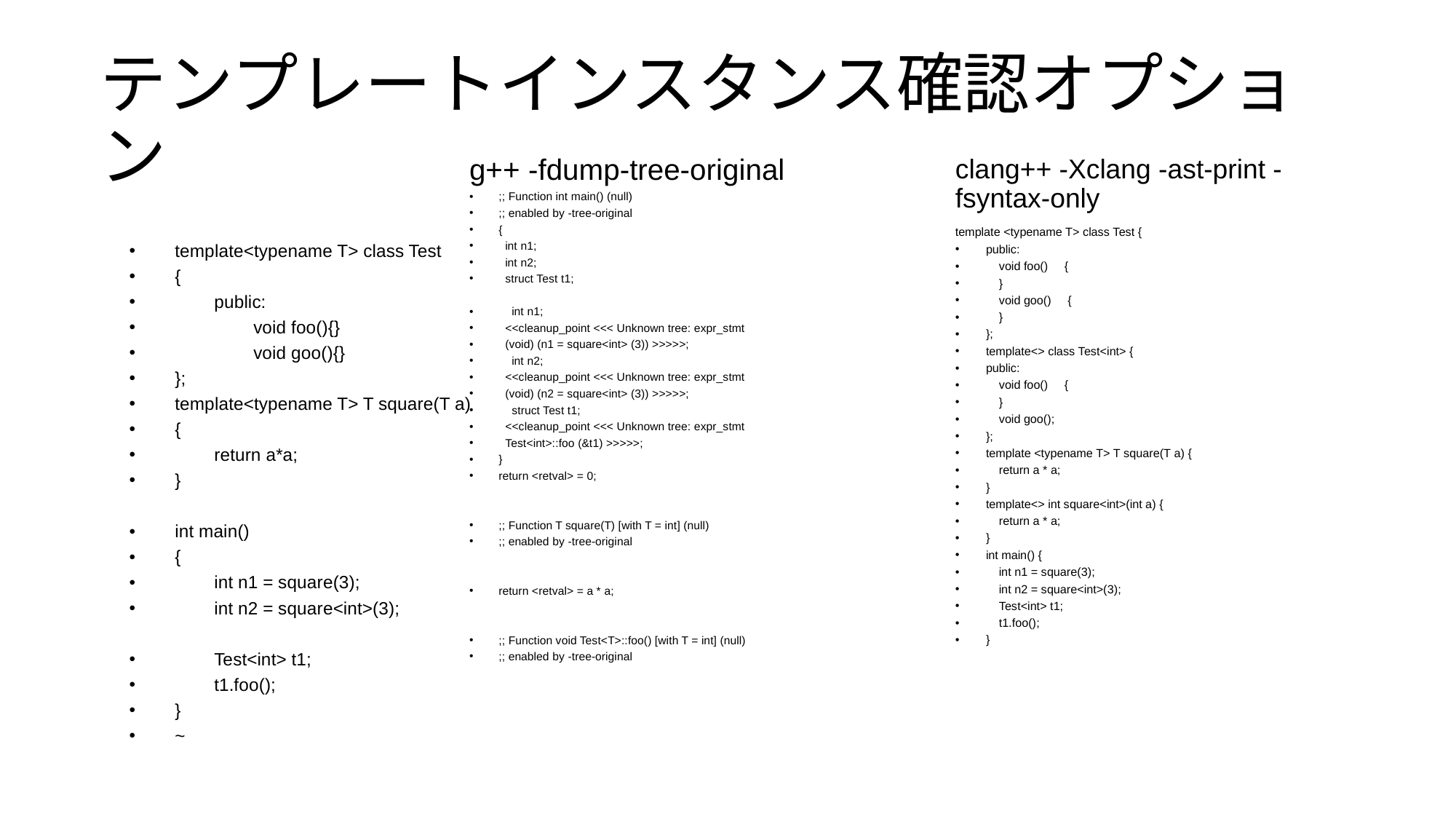

# テンプレートインスタンス確認オプション
g++ -fdump-tree-original
;; Function int main() (null)
;; enabled by -tree-original
{
  int n1;
  int n2;
  struct Test t1;

    int n1;
  <<cleanup_point <<< Unknown tree: expr_stmt
  (void) (n1 = square<int> (3)) >>>>>;
    int n2;
  <<cleanup_point <<< Unknown tree: expr_stmt
  (void) (n2 = square<int> (3)) >>>>>;
    struct Test t1;
  <<cleanup_point <<< Unknown tree: expr_stmt
  Test<int>::foo (&t1) >>>>>;
}
return <retval> = 0;

;; Function T square(T) [with T = int] (null)
;; enabled by -tree-original

return <retval> = a * a;

;; Function void Test<T>::foo() [with T = int] (null)
;; enabled by -tree-original
clang++ -Xclang -ast-print -fsyntax-only
template <typename T> class Test {
public:
    void foo()     {
    }
    void goo()     {
    }
};
template<> class Test<int> {
public:
    void foo()     {
    }
    void goo();
};
template <typename T> T square(T a) {
    return a * a;
}
template<> int square<int>(int a) {
    return a * a;
}
int main() {
    int n1 = square(3);
    int n2 = square<int>(3);
    Test<int> t1;
    t1.foo();
}
template<typename T> class Test
{
        public:
                void foo(){}
                void goo(){}
};
template<typename T> T square(T a)
{
        return a*a;
}

int main()
{
        int n1 = square(3);
        int n2 = square<int>(3);

        Test<int> t1;
        t1.foo();
}
~